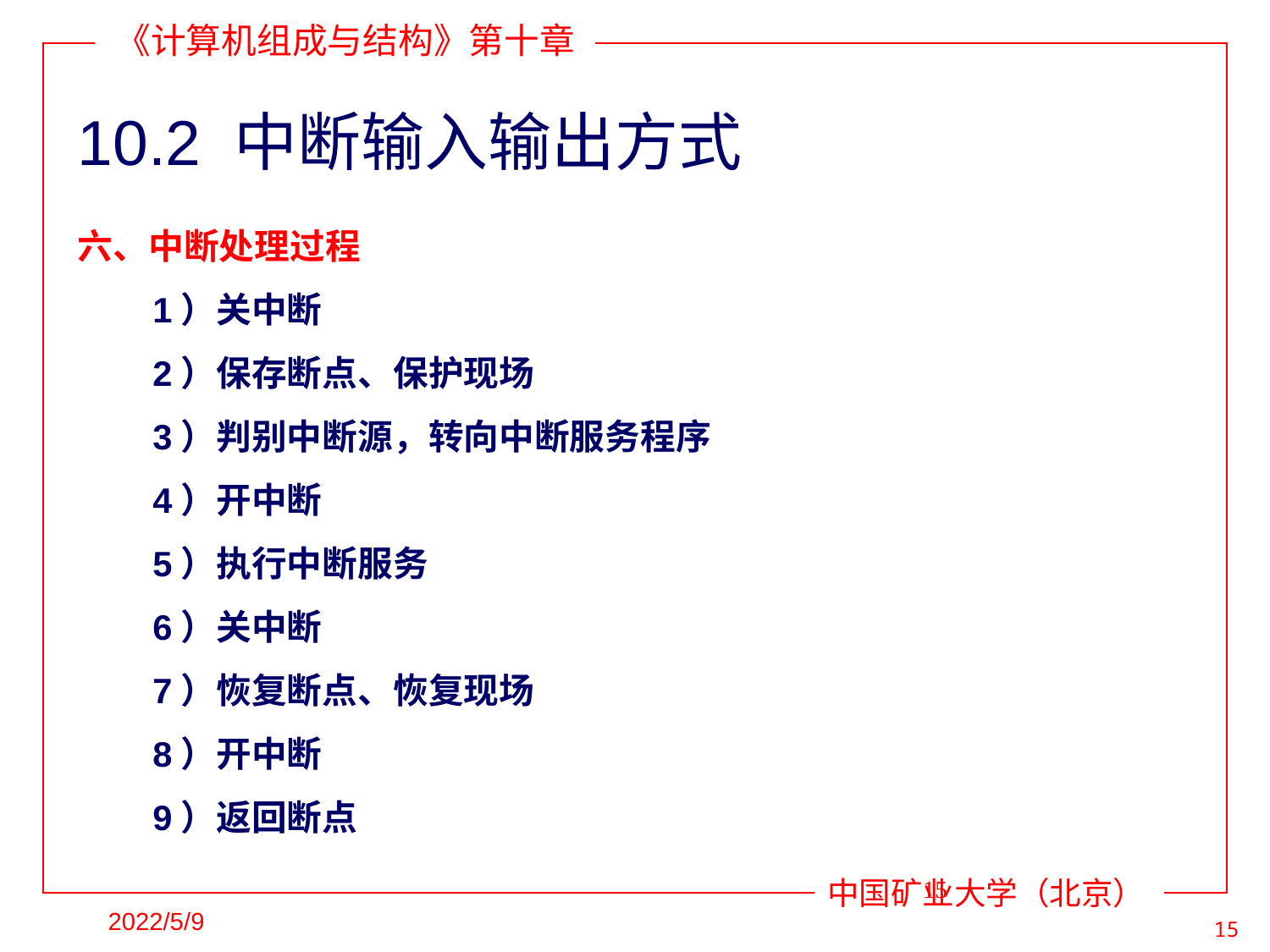

# 10.2 中断输入输出方式
六、中断处理过程
1）关中断
2）保存断点、保护现场
3）判别中断源，转向中断服务程序
4）开中断
5）执行中断服务
6）关中断
7）恢复断点、恢复现场
8）开中断
9）返回断点
15
2022/5/9